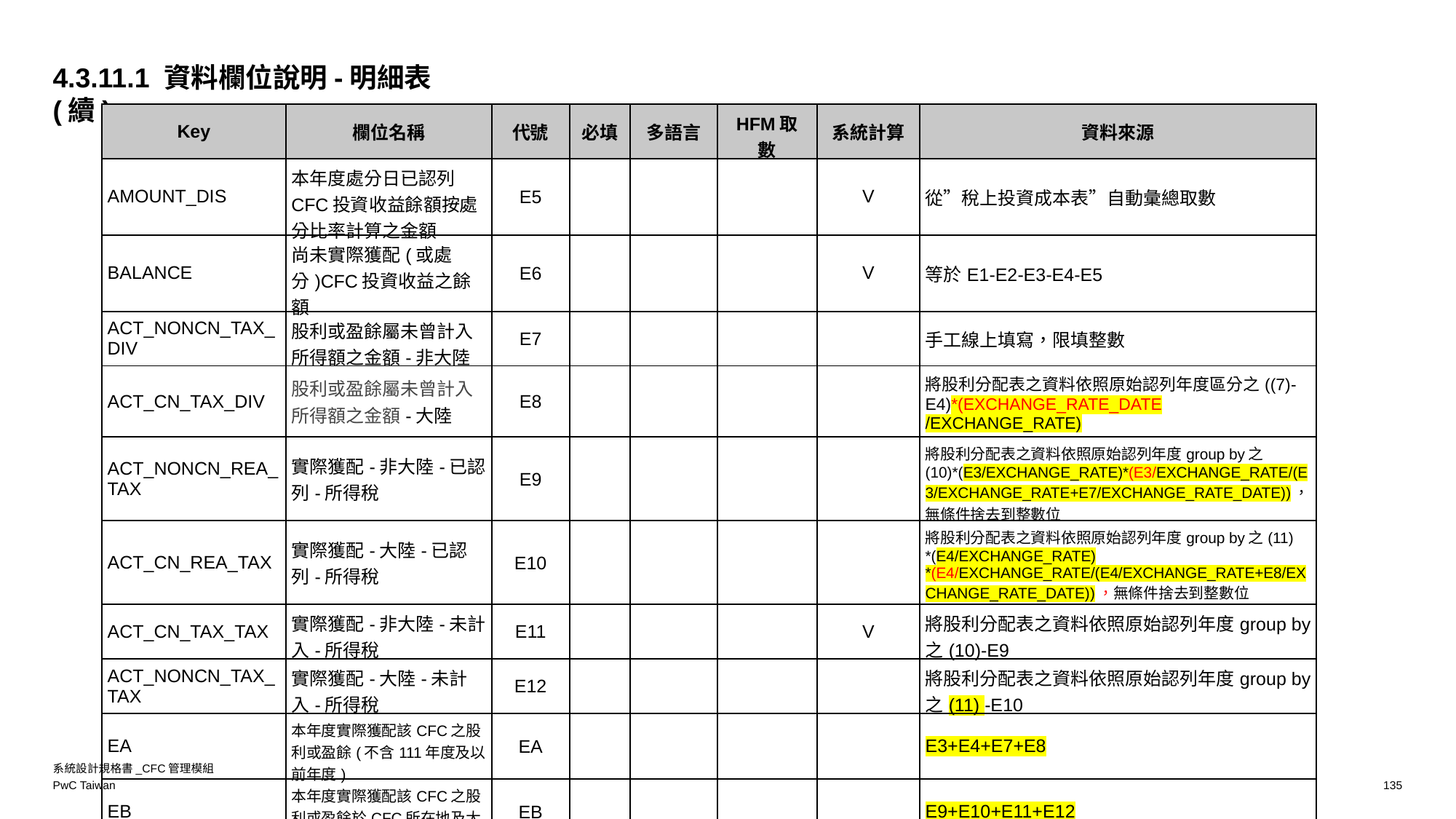

4.3.11.1 資料欄位說明-明細表(續)
| Key | 欄位名稱 | 代號 | 必填 | 多語言 | HFM取數 | 系統計算 | 資料來源 |
| --- | --- | --- | --- | --- | --- | --- | --- |
| AMOUNT\_DIS | 本年度處分日已認列CFC投資收益餘額按處分比率計算之金額 | E5 |  |  |  | V | 從”稅上投資成本表”自動彙總取數 |
| BALANCE | 尚未實際獲配(或處分)CFC投資收益之餘額 | E6 |  |  |  | V | 等於E1-E2-E3-E4-E5 |
| ACT\_NONCN\_TAX\_DIV | 股利或盈餘屬未曾計入所得額之金額-非大陸 | E7 |  |  |  |  | 手工線上填寫，限填整數 |
| ACT\_CN\_TAX\_DIV | 股利或盈餘屬未曾計入所得額之金額-大陸 | E8 |  |  |  |  | 將股利分配表之資料依照原始認列年度區分之((7)-E4)\*(EXCHANGE\_RATE\_DATE /EXCHANGE\_RATE) |
| ACT\_NONCN\_REA\_TAX | 實際獲配-非大陸-已認列-所得稅 | E9 |  |  |  |  | 將股利分配表之資料依照原始認列年度group by之(10)\*(E3/EXCHANGE\_RATE)\*(E3/EXCHANGE\_RATE/(E3/EXCHANGE\_RATE+E7/EXCHANGE\_RATE\_DATE))，無條件捨去到整數位 |
| ACT\_CN\_REA\_TAX | 實際獲配-大陸-已認列-所得稅 | E10 |  |  |  |  | 將股利分配表之資料依照原始認列年度group by之(11) \*(E4/EXCHANGE\_RATE) \*(E4/EXCHANGE\_RATE/(E4/EXCHANGE\_RATE+E8/EXCHANGE\_RATE\_DATE))，無條件捨去到整數位 |
| ACT\_CN\_TAX\_TAX | 實際獲配-非大陸-未計入-所得稅 | E11 |  |  |  | V | 將股利分配表之資料依照原始認列年度group by之(10)-E9 |
| ACT\_NONCN\_TAX\_TAX | 實際獲配-大陸-未計入-所得稅 | E12 |  |  |  |  | 將股利分配表之資料依照原始認列年度group by之(11) -E10 |
| EA | 本年度實際獲配該CFC之股利或盈餘(不含111年度及以前年度) | EA |  |  |  |  | E3+E4+E7+E8 |
| EB | 本年度實際獲配該CFC之股利或盈餘於CFC所在地及大陸地區已繳納之所得稅 | EB |  |  |  |  | E9+E10+E11+E12 |
系統設計規格書_CFC管理模組
135